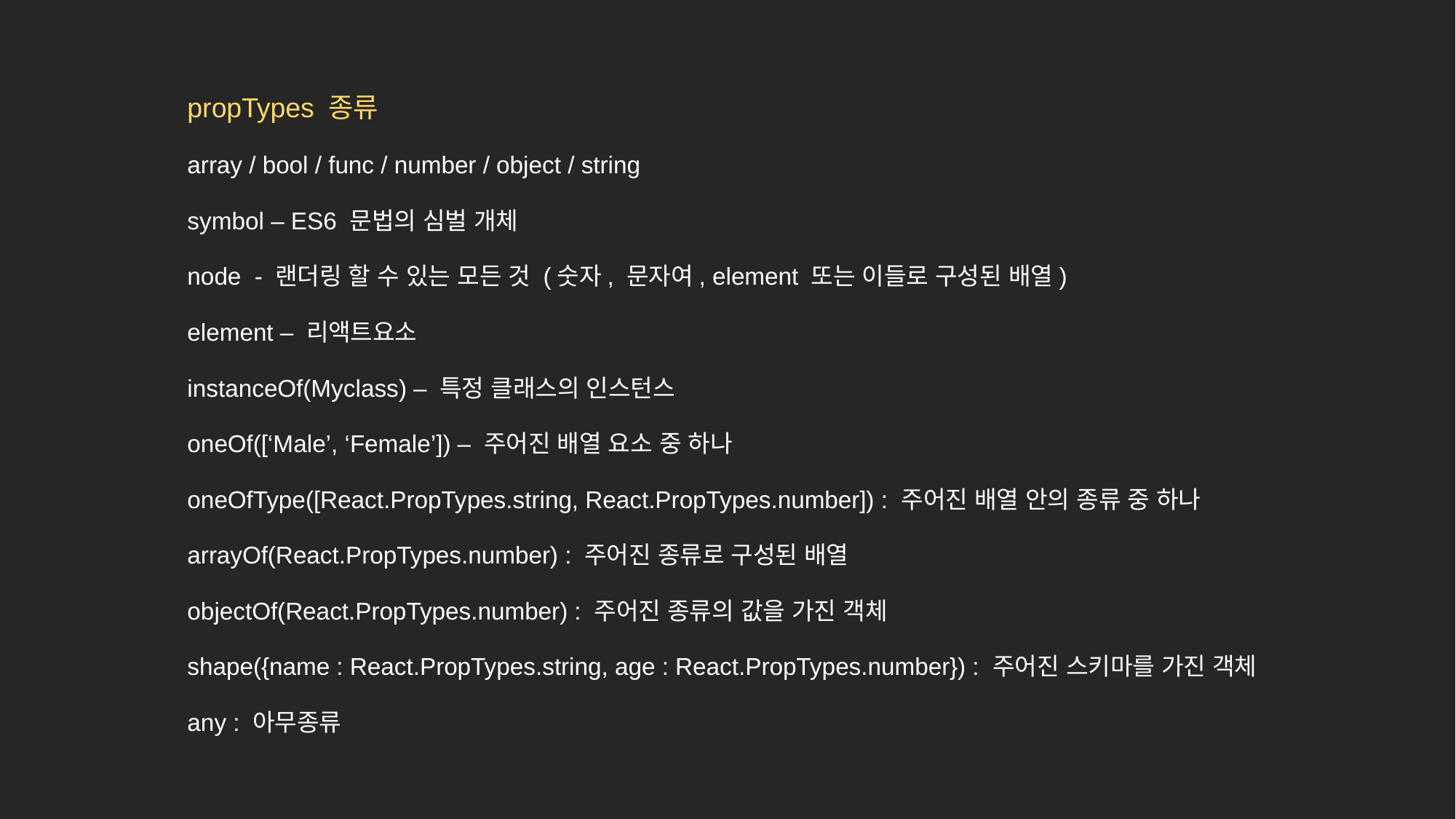

propTypes 종류
array / bool / func / number / object / string
symbol – ES6 문법의 심벌 개체
node  - 랜더링 할 수 있는 모든 것 (숫자, 문자여, element 또는 이들로 구성된 배열)
element – 리액트요소
instanceOf(Myclass) – 특정 클래스의 인스턴스
oneOf([‘Male’, ‘Female’]) – 주어진 배열 요소 중 하나
oneOfType([React.PropTypes.string, React.PropTypes.number]) : 주어진 배열 안의 종류 중 하나
arrayOf(React.PropTypes.number) : 주어진 종류로 구성된 배열
objectOf(React.PropTypes.number) : 주어진 종류의 값을 가진 객체
shape({name : React.PropTypes.string, age : React.PropTypes.number}) : 주어진 스키마를 가진 객체
any : 아무종류